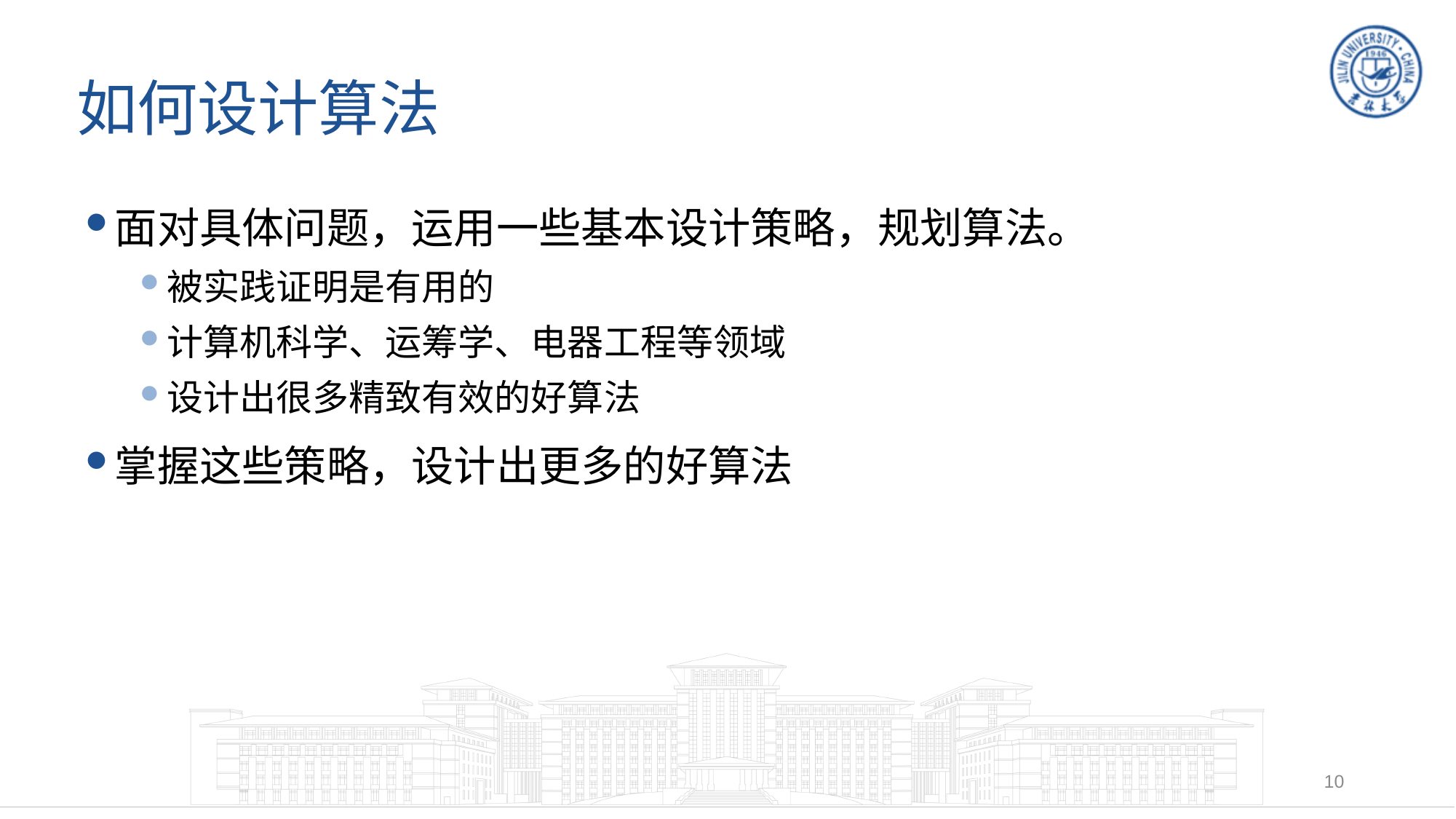

# 如何设计算法
面对具体问题，运用一些基本设计策略，规划算法。
被实践证明是有用的
计算机科学、运筹学、电器工程等领域
设计出很多精致有效的好算法
掌握这些策略，设计出更多的好算法

10